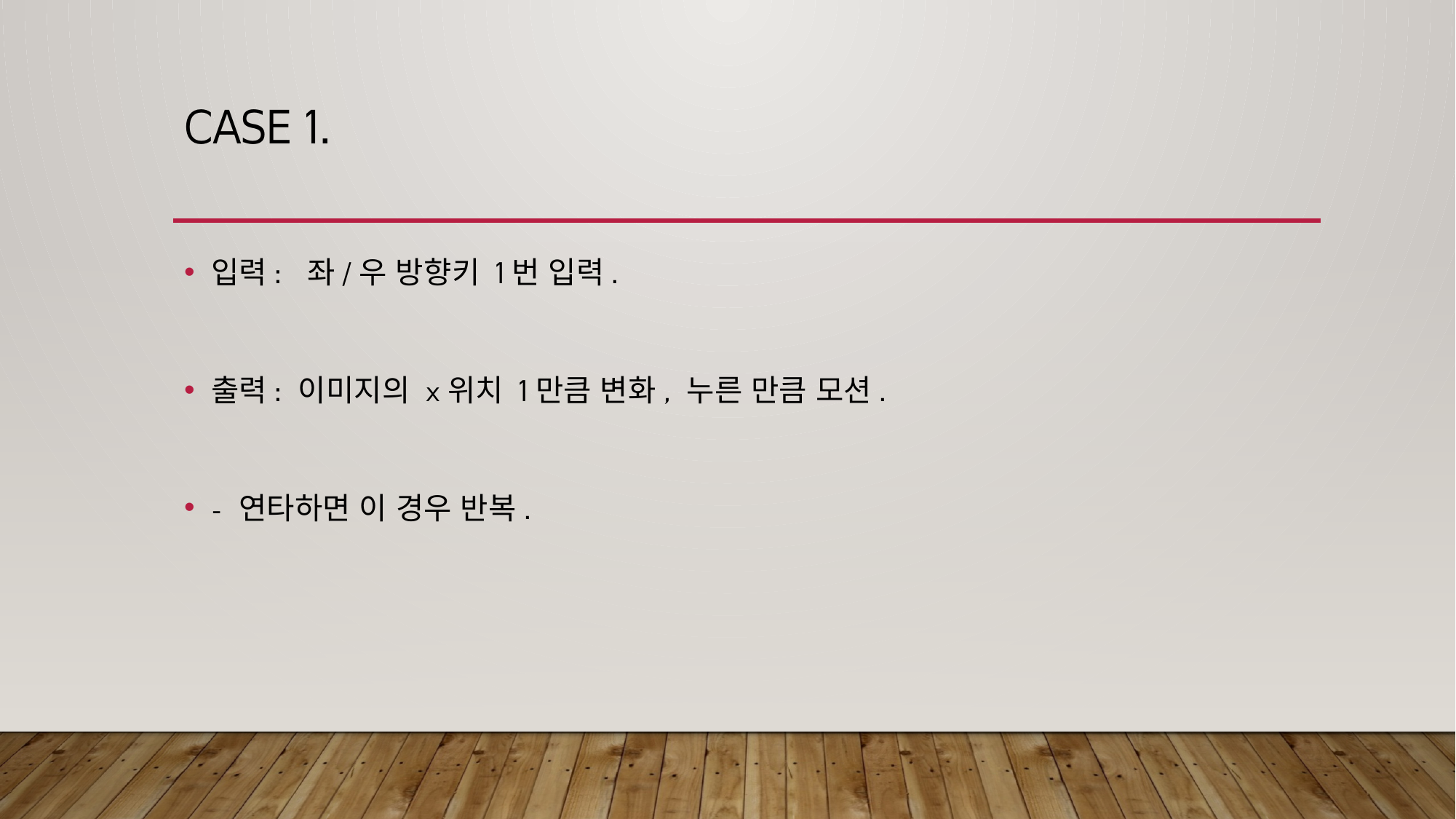

# CASE 1.
입력:  좌/우 방향키 1번 입력.

출력: 이미지의 x위치 1만큼 변화, 누른 만큼 모션.

- 연타하면 이 경우 반복.